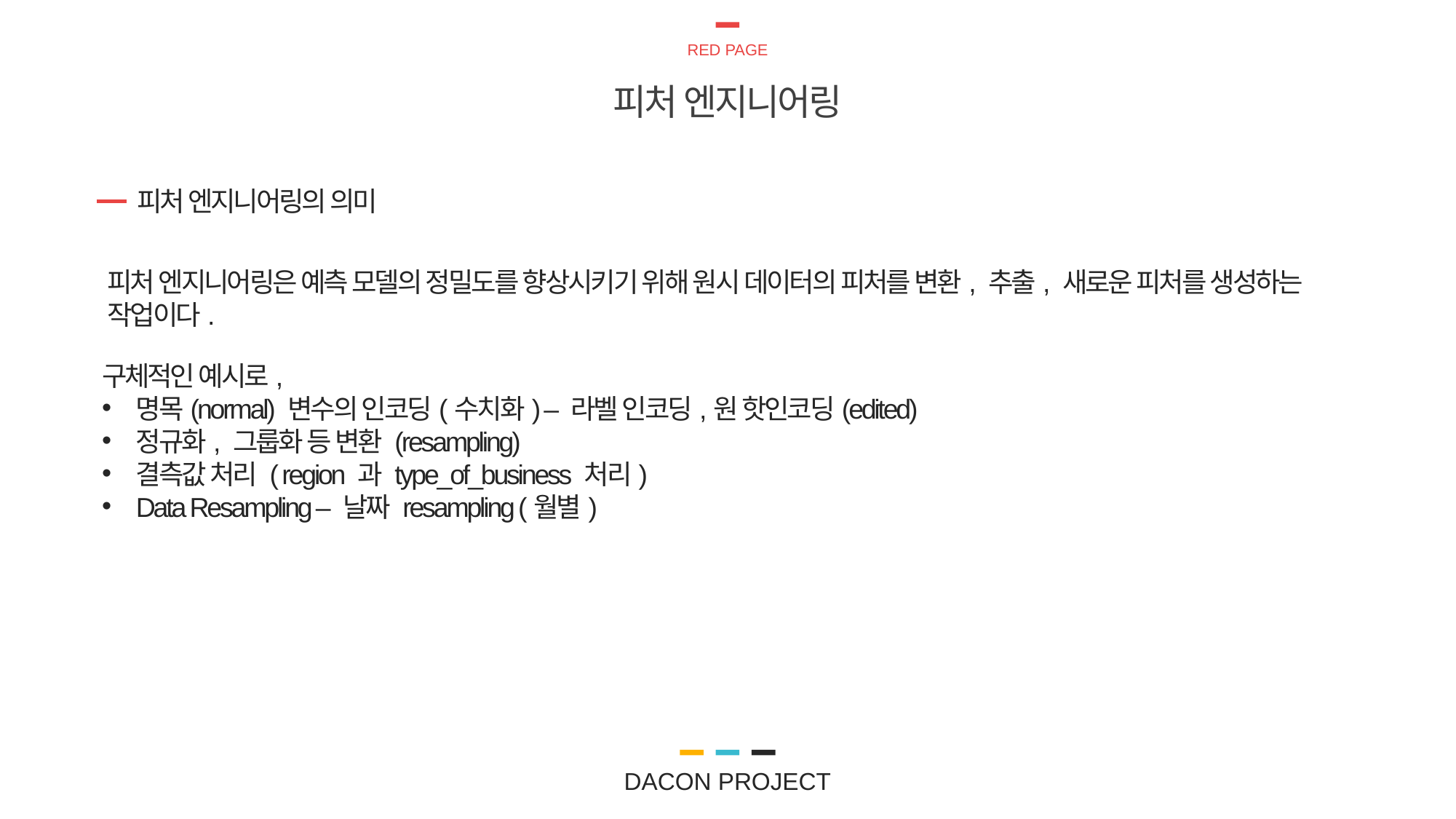

RED PAGE
피처 엔지니어링
피처 엔지니어링의 의미
피처 엔지니어링은 예측 모델의 정밀도를 향상시키기 위해 원시 데이터의 피처를 변환, 추출, 새로운 피처를 생성하는 작업이다.
구체적인 예시로,
명목(normal) 변수의 인코딩(수치화) – 라벨 인코딩,원 핫인코딩(edited)
정규화, 그룹화 등 변환 (resampling)
결측값 처리 ( region 과 type_of_business 처리)
Data Resampling – 날짜 resampling (월별)

DACON PROJECT